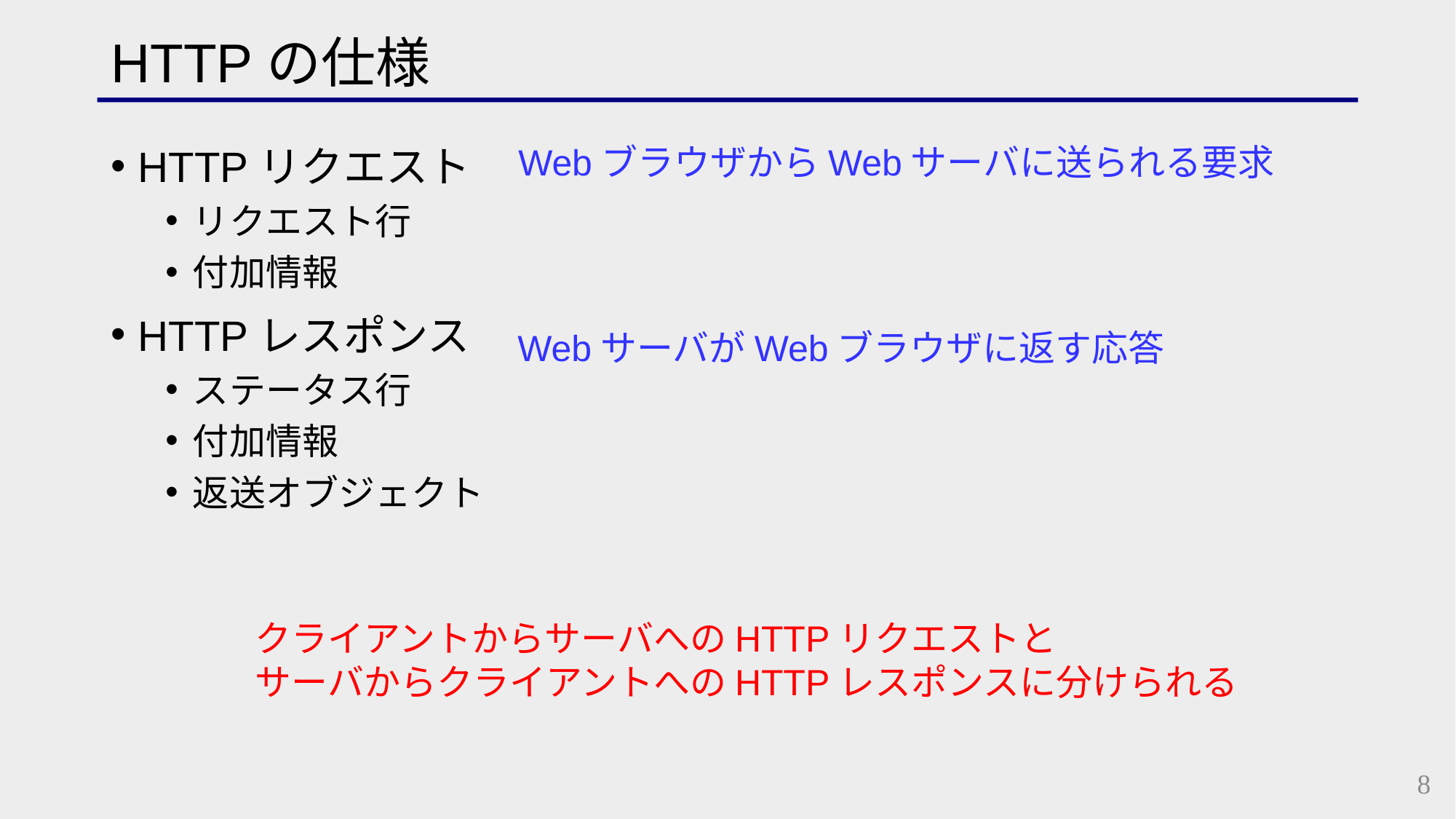

# HTTPの仕様
HTTPリクエスト
リクエスト行
付加情報
HTTPレスポンス
ステータス行
付加情報
返送オブジェクト
WebブラウザからWebサーバに送られる要求
WebサーバがWebブラウザに返す応答
クライアントからサーバへのHTTPリクエストと
サーバからクライアントへのHTTPレスポンスに分けられる
8